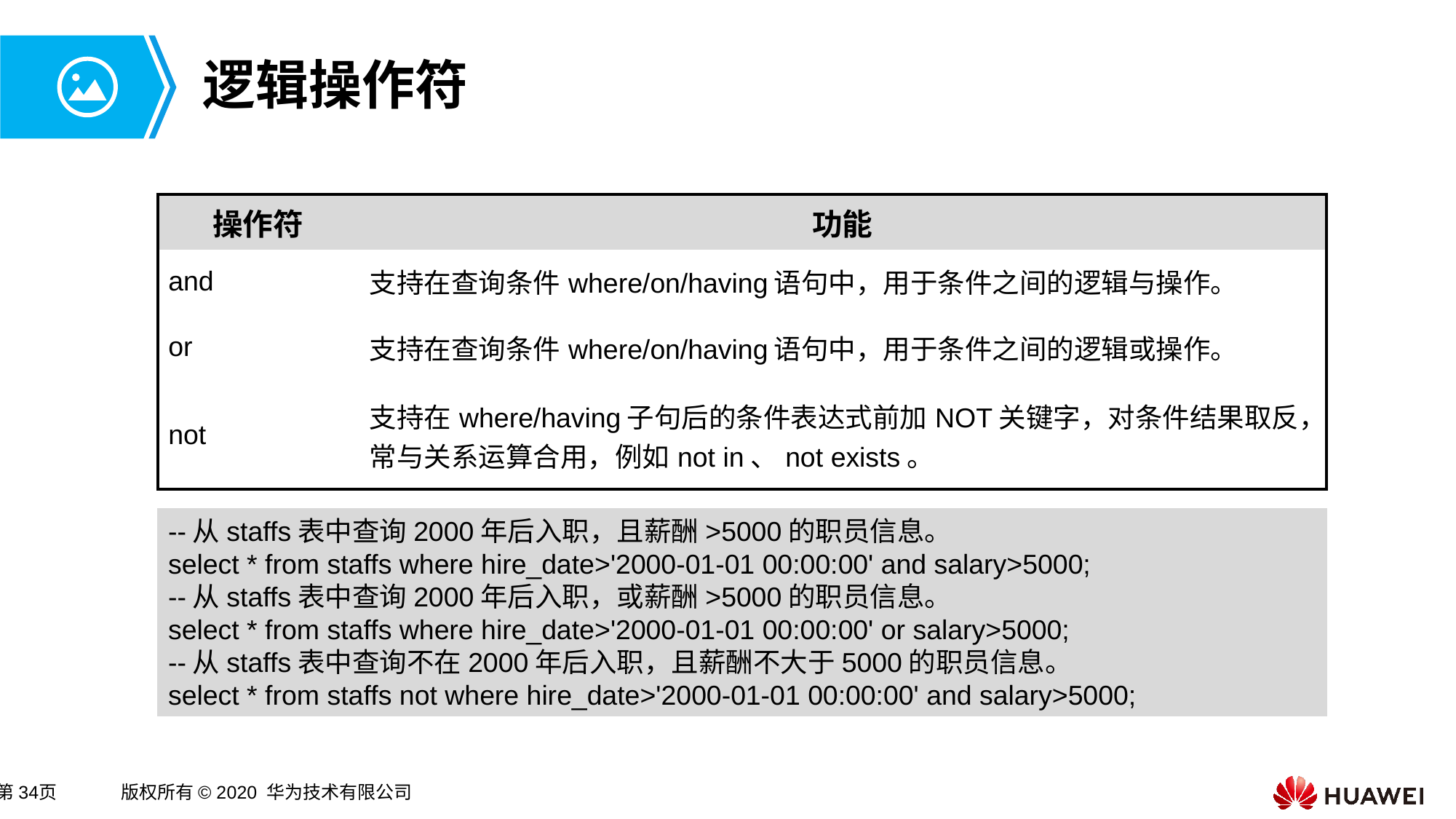

# 逻辑操作符

| 操作符 | 功能 |
| --- | --- |
| and | 支持在查询条件where/on/having语句中，用于条件之间的逻辑与操作。 |
| or | 支持在查询条件where/on/having语句中，用于条件之间的逻辑或操作。 |
| not | 支持在where/having子句后的条件表达式前加NOT关键字，对条件结果取反，常与关系运算合用，例如not in、not exists。 |
--从staffs表中查询2000年后入职，且薪酬>5000的职员信息。
select * from staffs where hire_date>'2000-01-01 00:00:00' and salary>5000;
--从staffs表中查询2000年后入职，或薪酬>5000的职员信息。
select * from staffs where hire_date>'2000-01-01 00:00:00' or salary>5000;
--从staffs表中查询不在2000年后入职，且薪酬不大于5000的职员信息。
select * from staffs not where hire_date>'2000-01-01 00:00:00' and salary>5000;